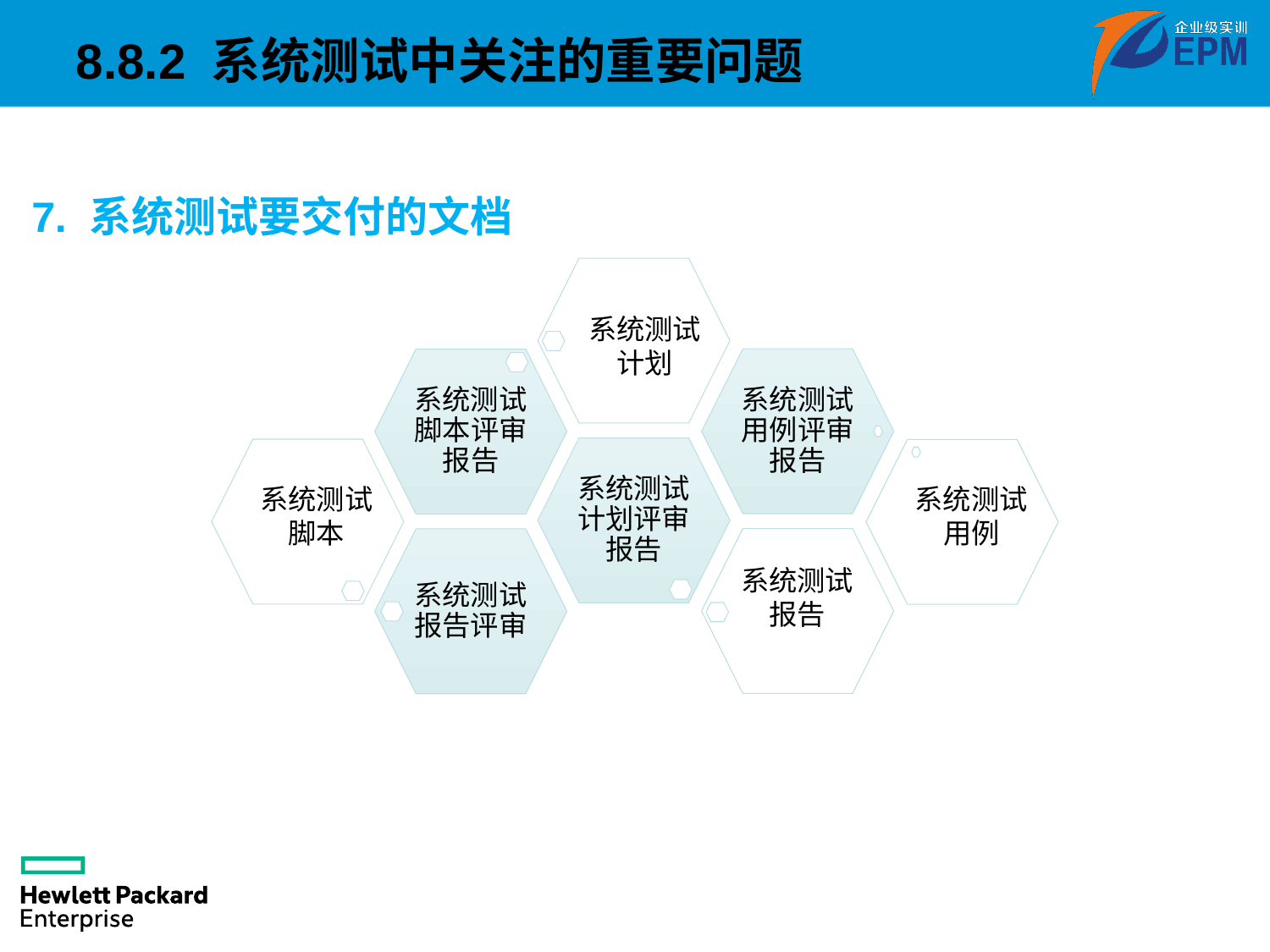

8.8.2 系统测试中关注的重要问题
7. 系统测试要交付的文档
系统测试报告评审
系统测试计划评审报告
系统测试脚本评审报告
系统测试用例评审报告
系统测试计划
系统测试脚本
系统测试用例
系统测试报告